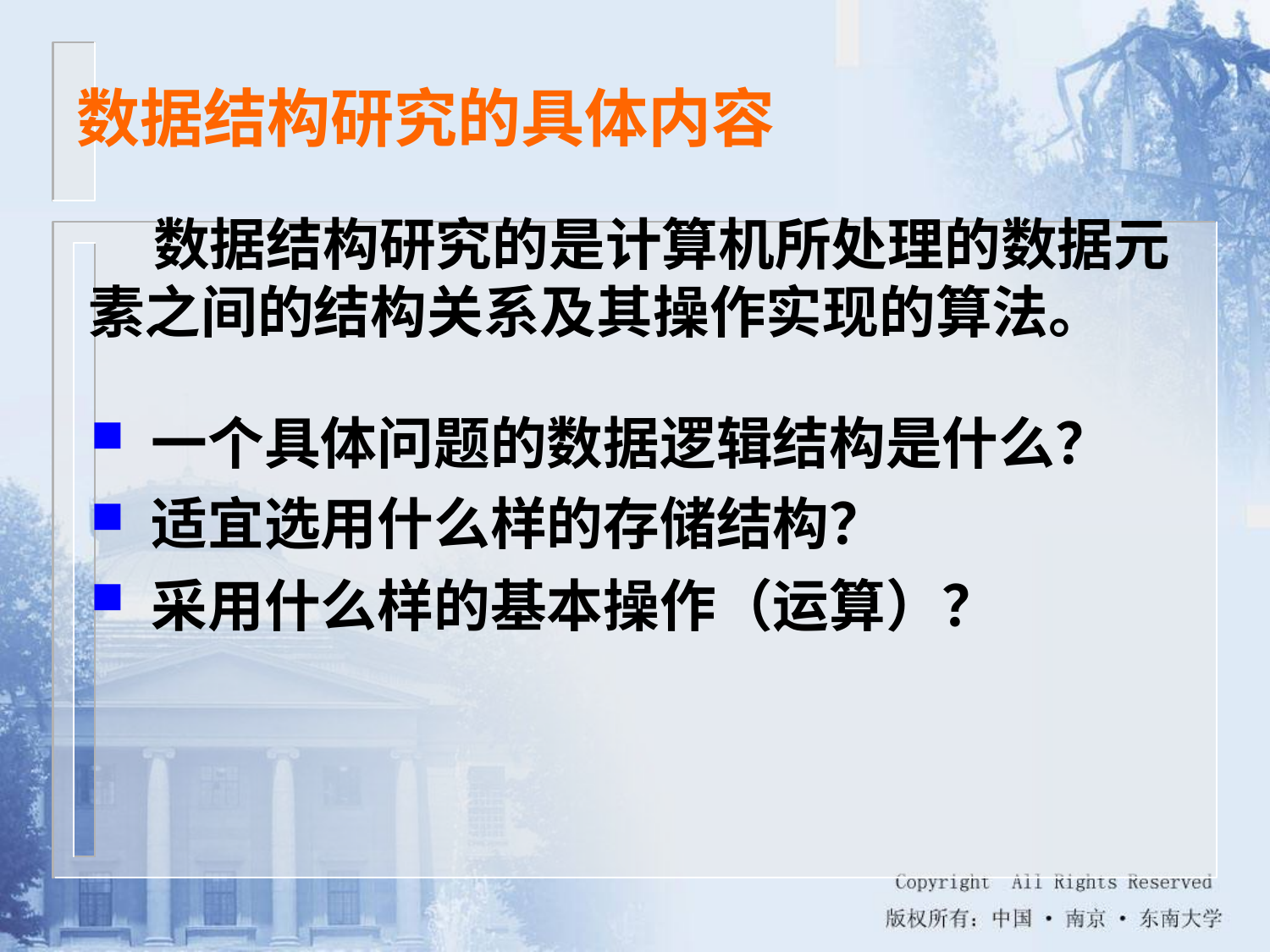

数据结构研究的具体内容
    数据结构研究的是计算机所处理的数据元素之间的结构关系及其操作实现的算法。
 一个具体问题的数据逻辑结构是什么？
 适宜选用什么样的存储结构？
 采用什么样的基本操作（运算）？